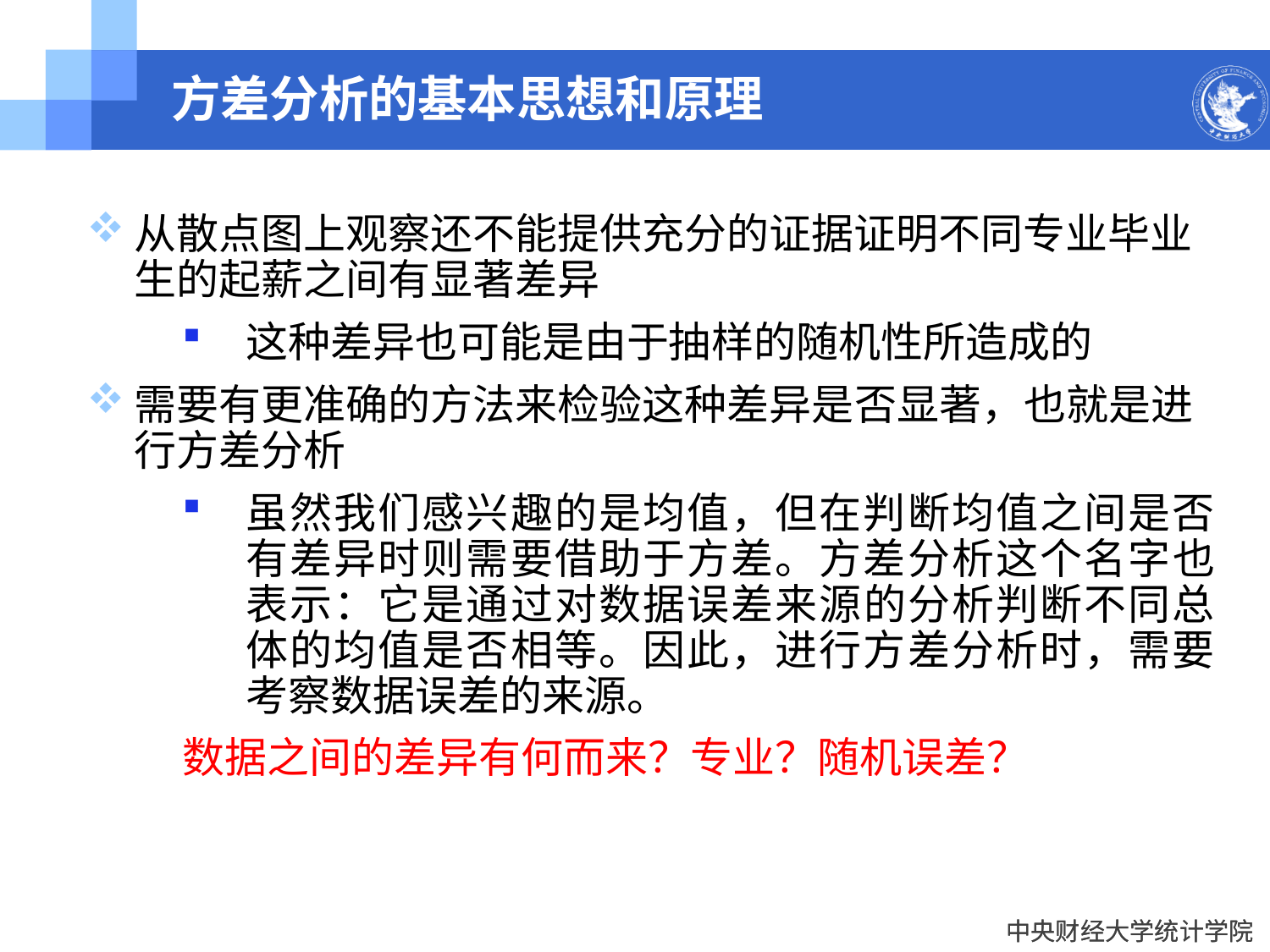

# 方差分析的基本思想和原理
从散点图上观察还不能提供充分的证据证明不同专业毕业生的起薪之间有显著差异
这种差异也可能是由于抽样的随机性所造成的
需要有更准确的方法来检验这种差异是否显著，也就是进行方差分析
虽然我们感兴趣的是均值，但在判断均值之间是否有差异时则需要借助于方差。方差分析这个名字也表示：它是通过对数据误差来源的分析判断不同总体的均值是否相等。因此，进行方差分析时，需要考察数据误差的来源。
数据之间的差异有何而来？专业？随机误差？